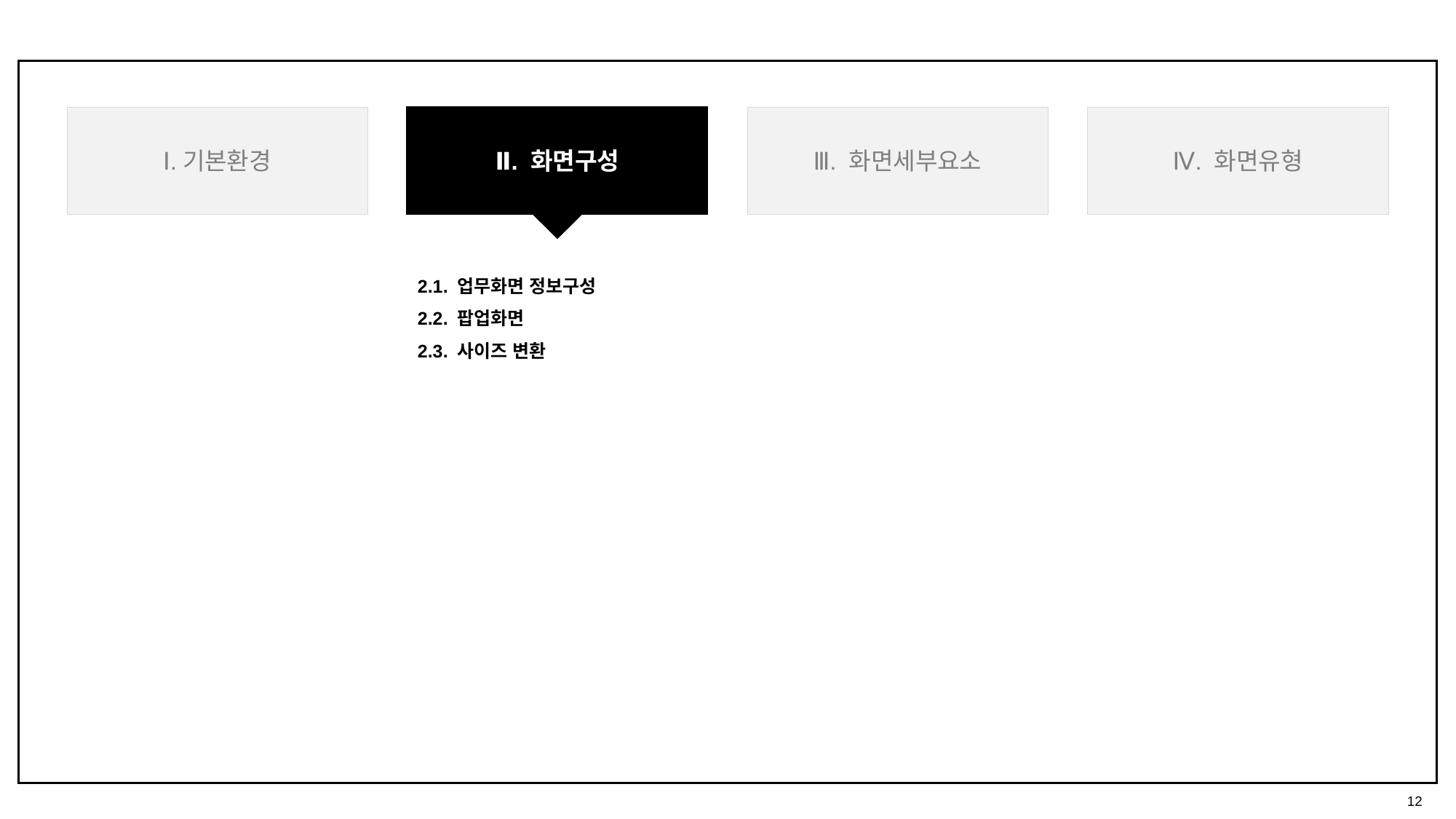

Ⅰ.기본환경
Ⅱ. 화면구성
Ⅲ. 화면세부요소
Ⅳ. 화면유형

2.1. 업무화면 정보구성
2.2. 팝업화면
2.3. 사이즈 변환